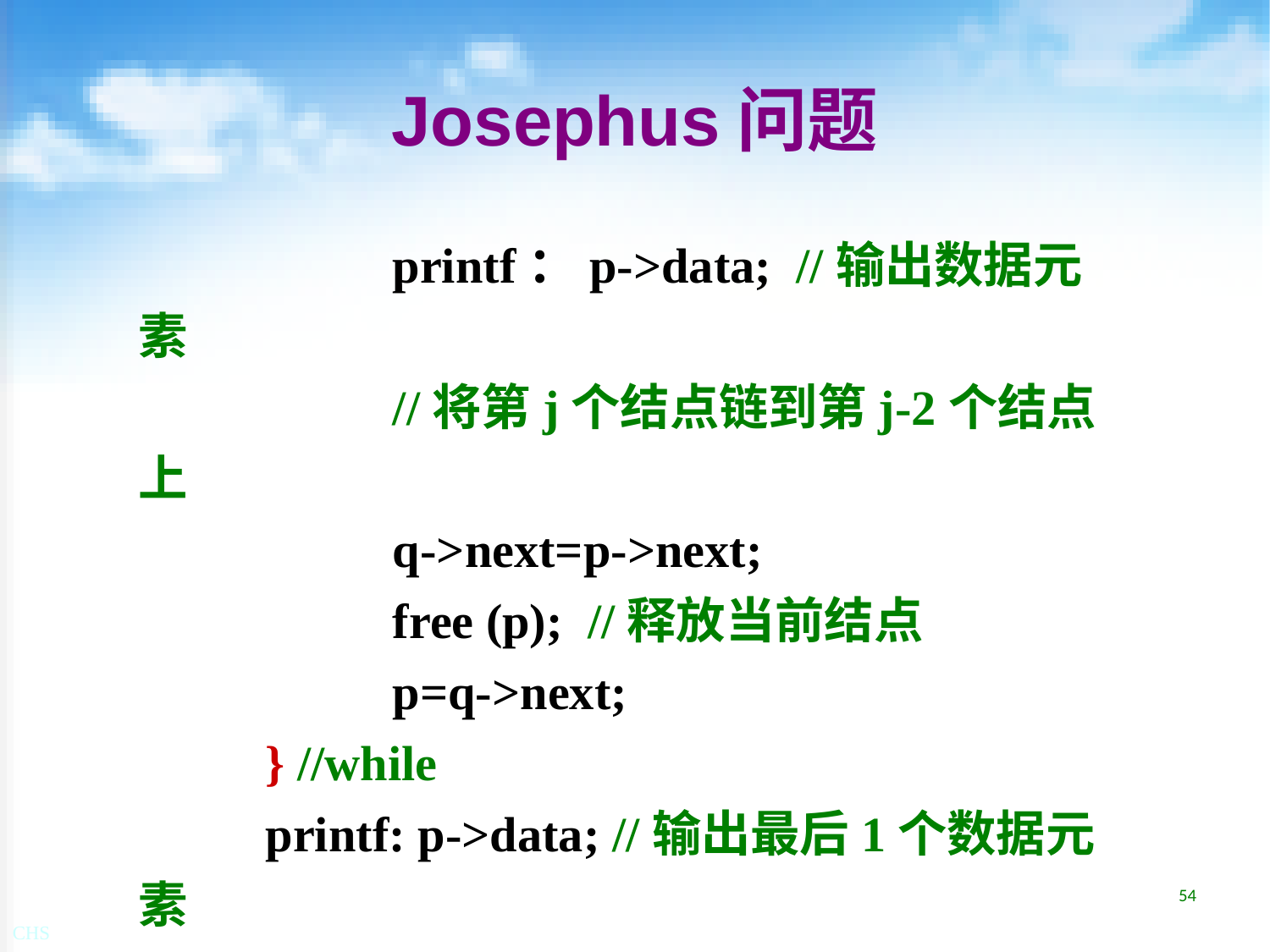

# Josephus问题
		printf：p->data;  //输出数据元素
		//将第j个结点链到第j-2个结点上
		q->next=p->next;
		free (p);  //释放当前结点
		p=q->next;
	} //while
	printf: p->data; //输出最后1个数据元素
} // Josephus
54